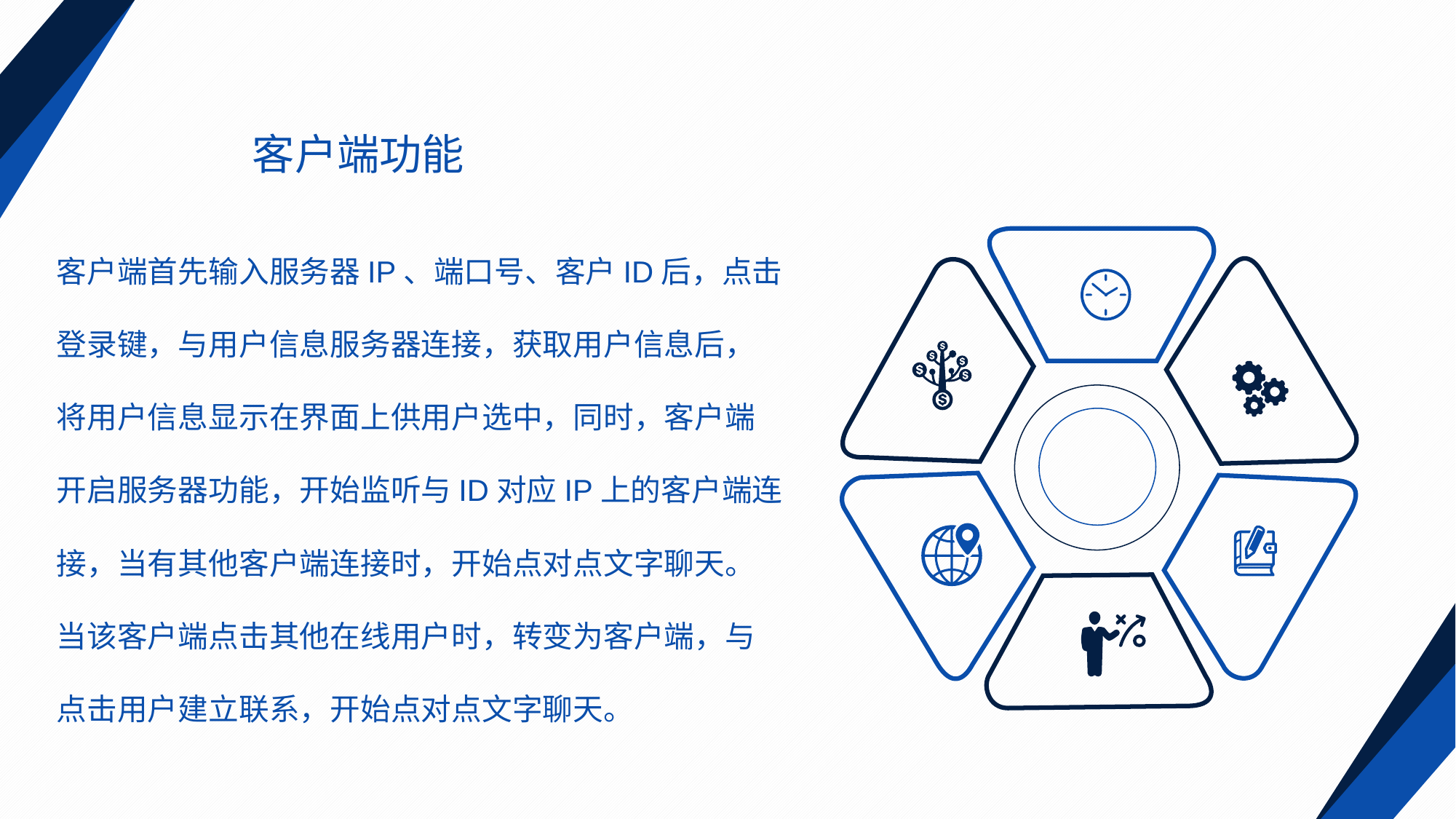

客户端功能
客户端首先输入服务器IP、端口号、客户ID后，点击登录键，与用户信息服务器连接，获取用户信息后，将用户信息显示在界面上供用户选中，同时，客户端开启服务器功能，开始监听与ID对应IP上的客户端连接，当有其他客户端连接时，开始点对点文字聊天。当该客户端点击其他在线用户时，转变为客户端，与点击用户建立联系，开始点对点文字聊天。